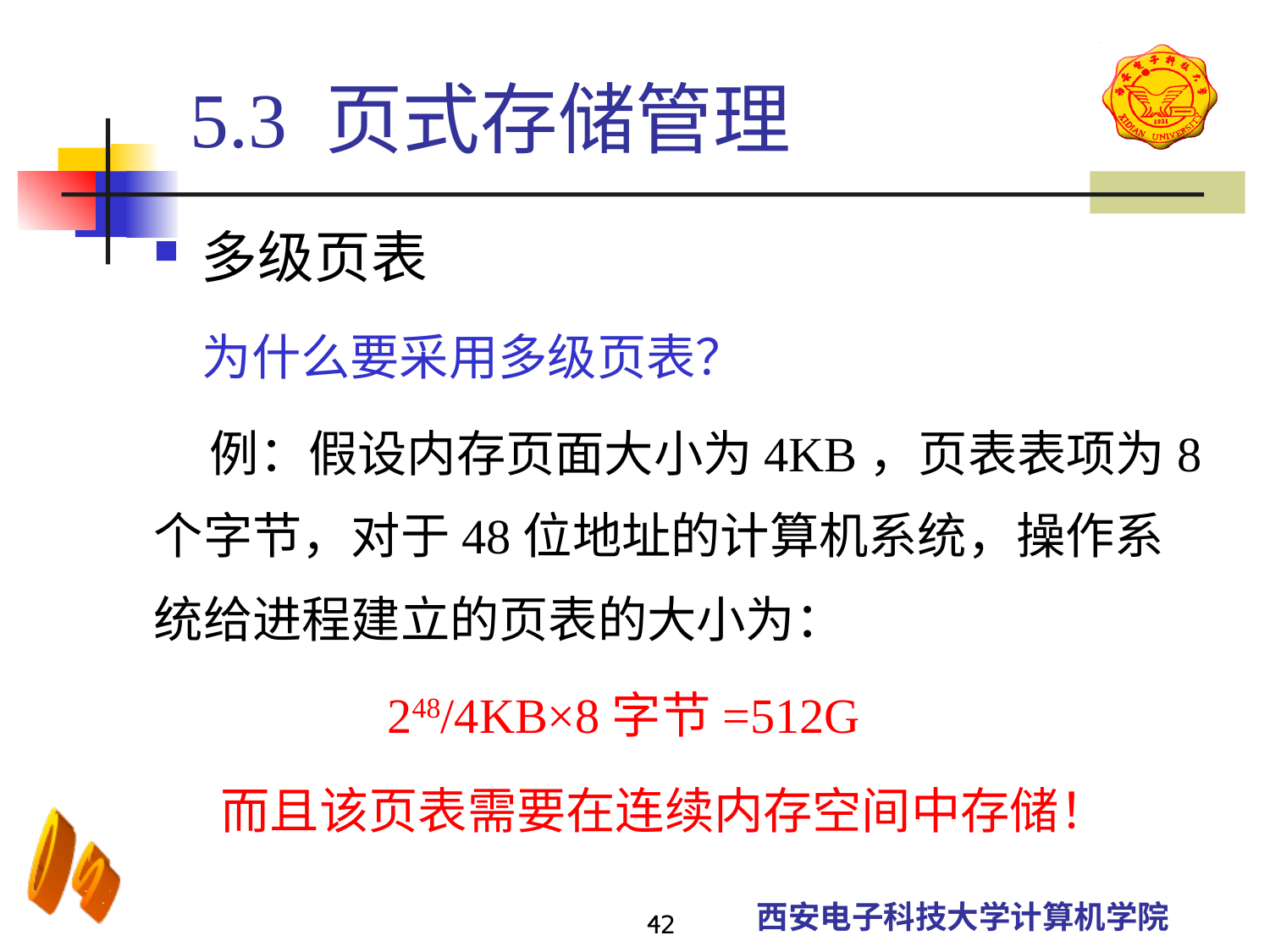

5.3 页式存储管理
多级页表
    为什么要采用多级页表？
    例：假设内存页面大小为4KB，页表表项为8个字节，对于48位地址的计算机系统，操作系统给进程建立的页表的大小为：
                   248/4KB×8字节=512G
     而且该页表需要在连续内存空间中存储！
42